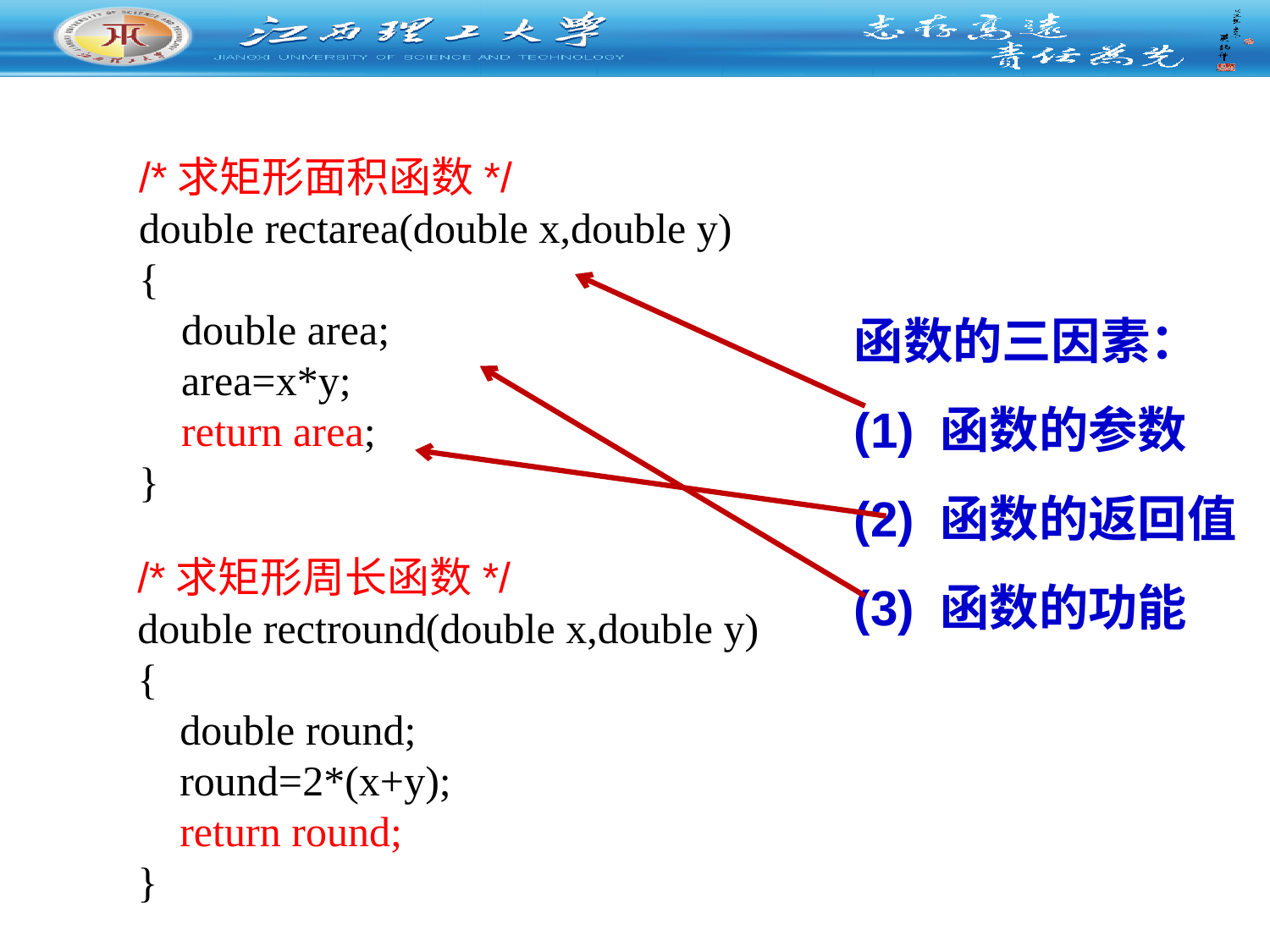

/*求矩形面积函数*/
double rectarea(double x,double y)
{
    double area;
    area=x*y;
    return area;
}
函数的三因素：
(1) 函数的参数
(2) 函数的返回值
(3) 函数的功能
/*求矩形周长函数*/
double rectround(double x,double y)
{
    double round;
    round=2*(x+y);
    return round;
}